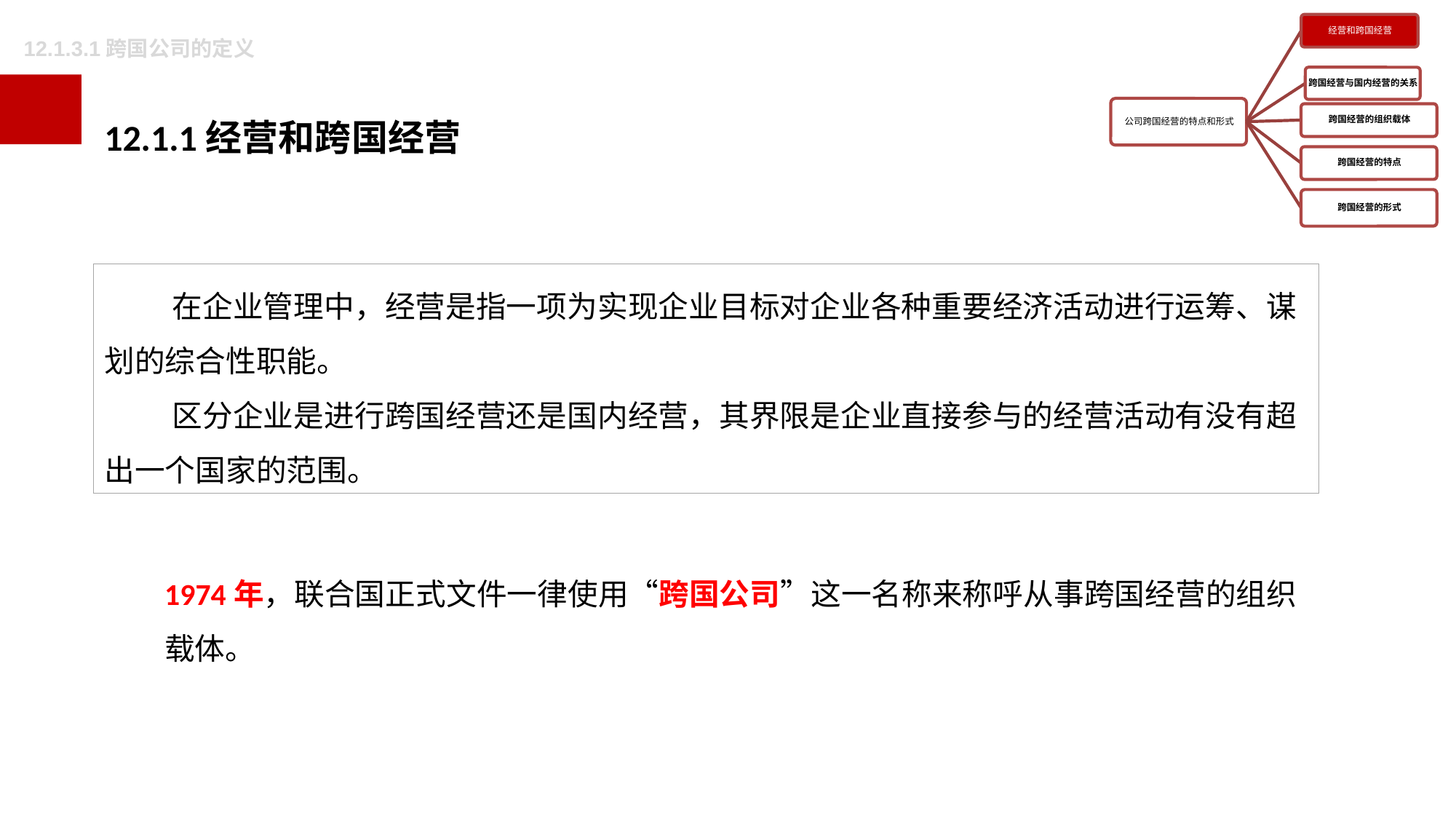

公司跨国经营的特点和形式

经营和跨国经营

跨国经营与国内经营的关系

跨国经营的组织载体

跨国经营的特点

跨国经营的形式
12.1.3.1跨国公司的定义
12.1.1经营和跨国经营

         在企业管理中，经营是指一项为实现企业目标对企业各种重要经济活动进行运筹、谋划的综合性职能。
         区分企业是进行跨国经营还是国内经营，其界限是企业直接参与的经营活动有没有超出一个国家的范围。
1974年，联合国正式文件一律使用“跨国公司”这一名称来称呼从事跨国经营的组织载体。